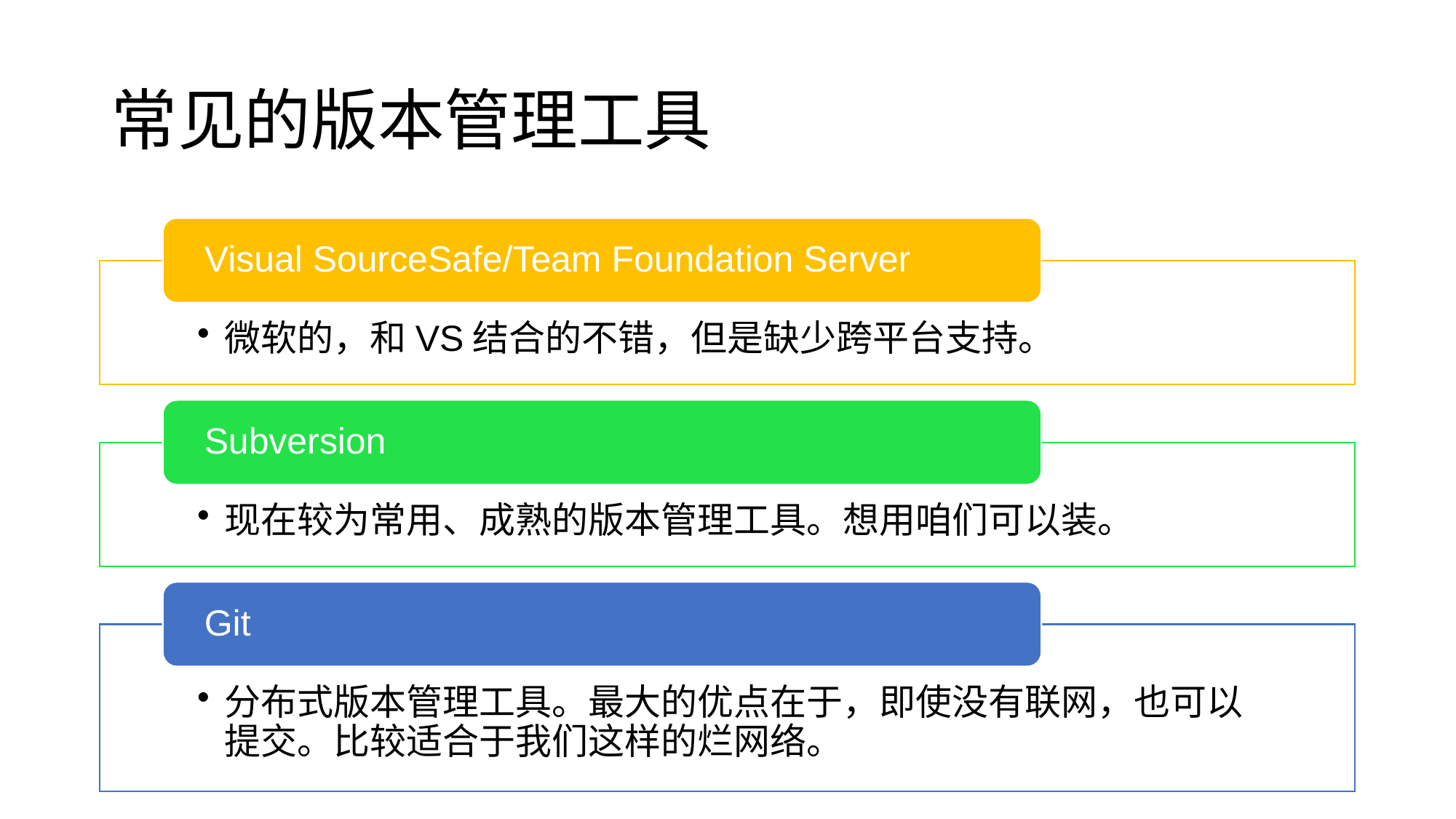

# 常见的版本管理工具
微软的，和VS结合的不错，但是缺少跨平台支持。
Visual SourceSafe/Team Foundation Server
现在较为常用、成熟的版本管理工具。想用咱们可以装。
Subversion
分布式版本管理工具。最大的优点在于，即使没有联网，也可以提交。比较适合于我们这样的烂网络。
Git